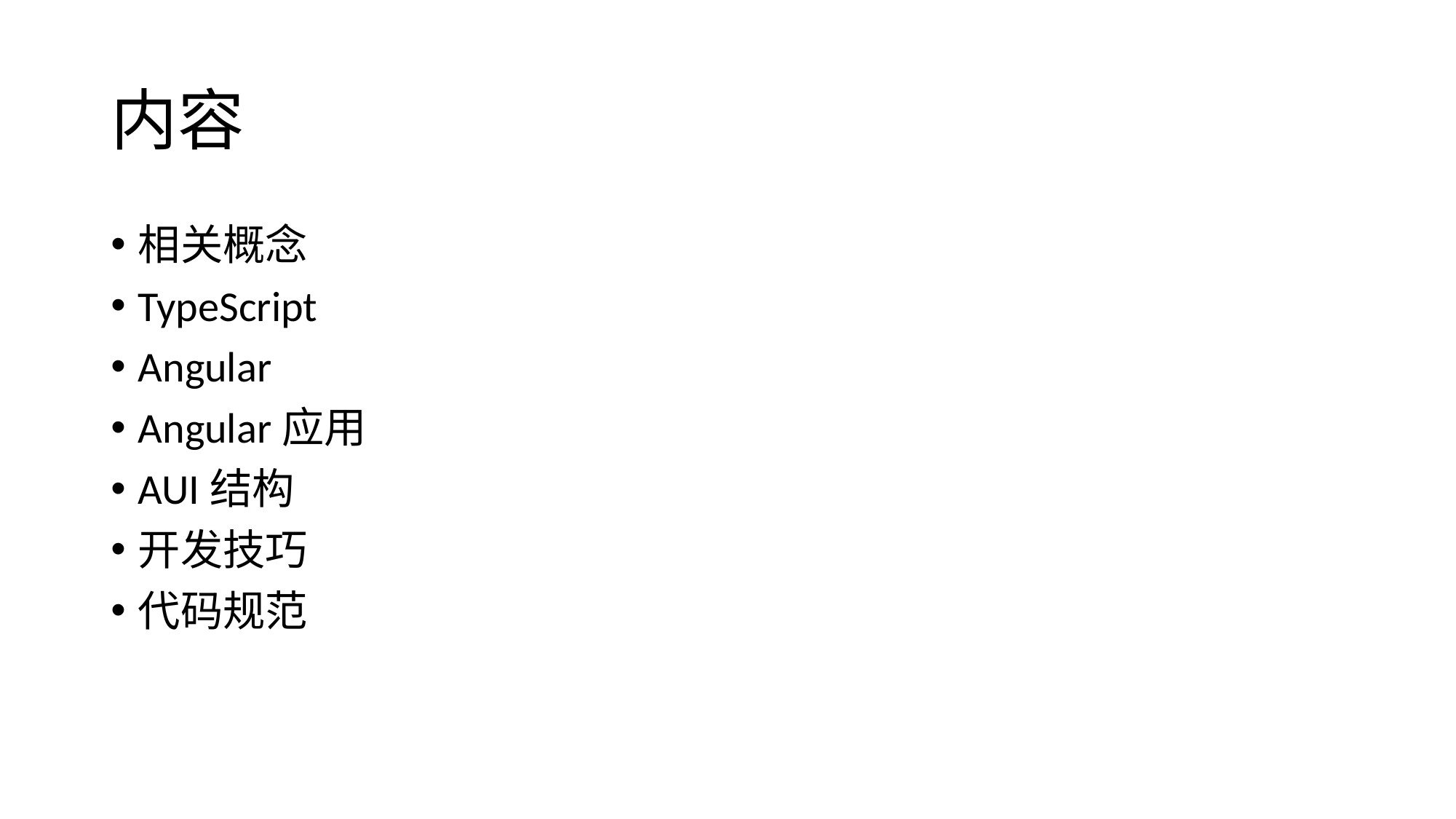

# 内容
相关概念
TypeScript
Angular
Angular应用
AUI结构
开发技巧
代码规范